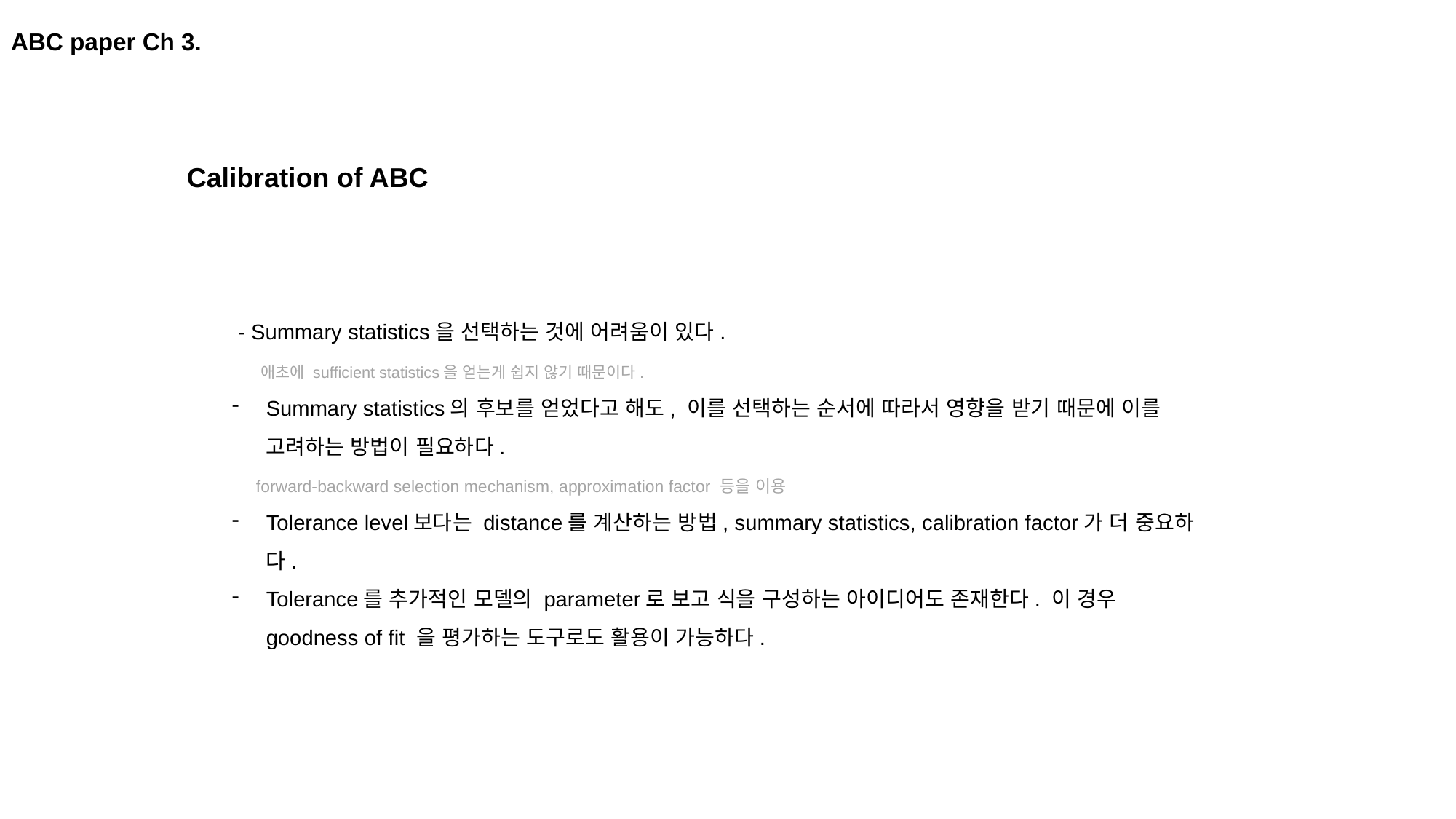

ABC paper Ch 3.
Calibration of ABC
 - Summary statistics을 선택하는 것에 어려움이 있다.
    애초에 sufficient statistics을 얻는게 쉽지 않기 때문이다.
Summary statistics의 후보를 얻었다고 해도, 이를 선택하는 순서에 따라서 영향을 받기 때문에 이를 고려하는 방법이 필요하다.
    forward-backward selection mechanism, approximation factor 등을 이용
Tolerance level보다는 distance를 계산하는 방법, summary statistics, calibration factor가 더 중요하다.
Tolerance를 추가적인 모델의 parameter로 보고 식을 구성하는 아이디어도 존재한다. 이 경우 goodness of fit 을 평가하는 도구로도 활용이 가능하다.